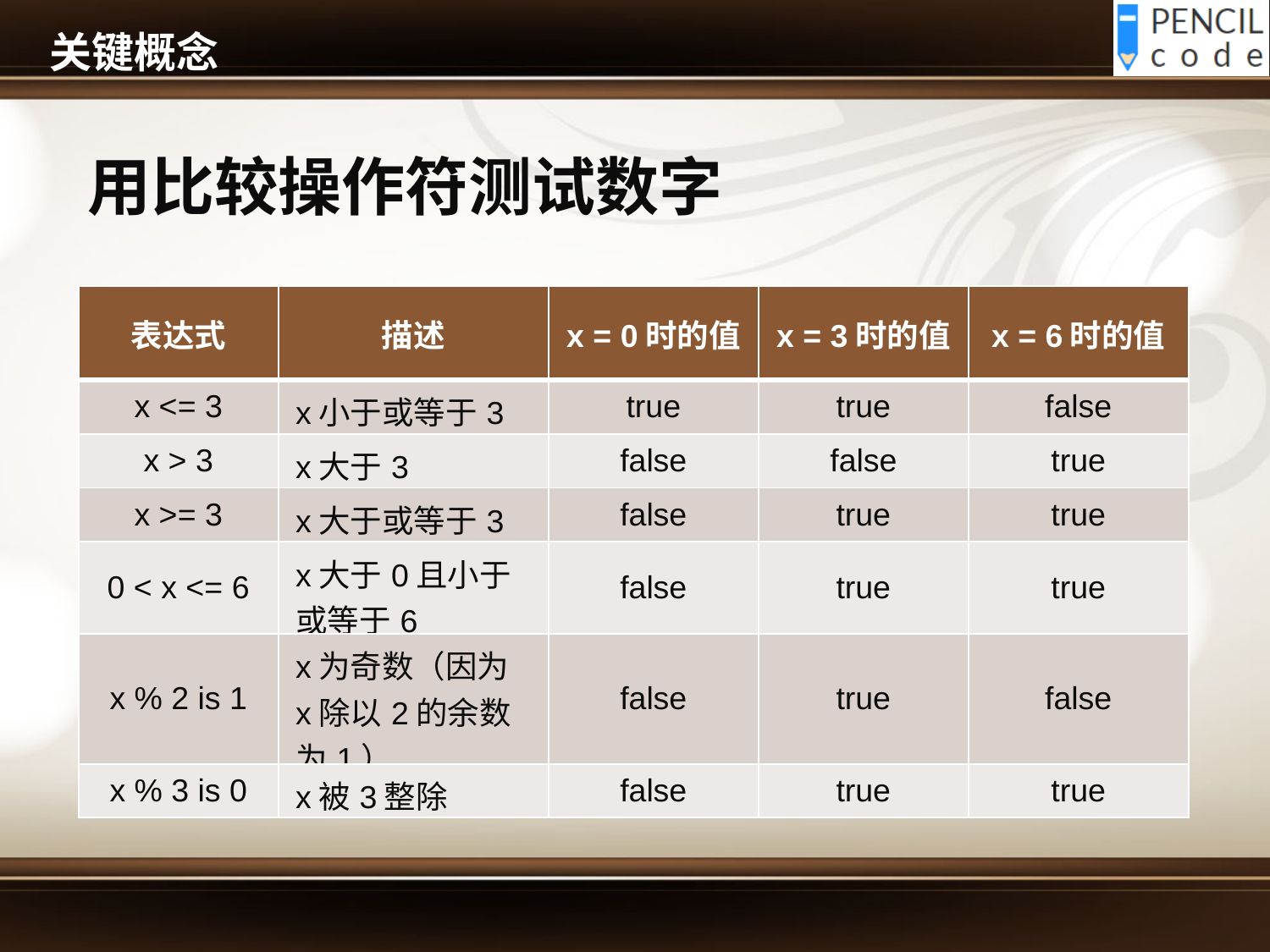

# 关键概念
用比较操作符测试数字
| 表达式 | 描述 | x = 0时的值 | x = 3时的值 | x = 6时的值 |
| --- | --- | --- | --- | --- |
| x <= 3 | x小于或等于3 | true | true | false |
| x > 3 | x大于3 | false | false | true |
| x >= 3 | x大于或等于3 | false | true | true |
| 0 < x <= 6 | x大于0且小于或等于6 | false | true | true |
| x % 2 is 1 | x为奇数（因为x除以2的余数为1） | false | true | false |
| x % 3 is 0 | x被3整除 | false | true | true |